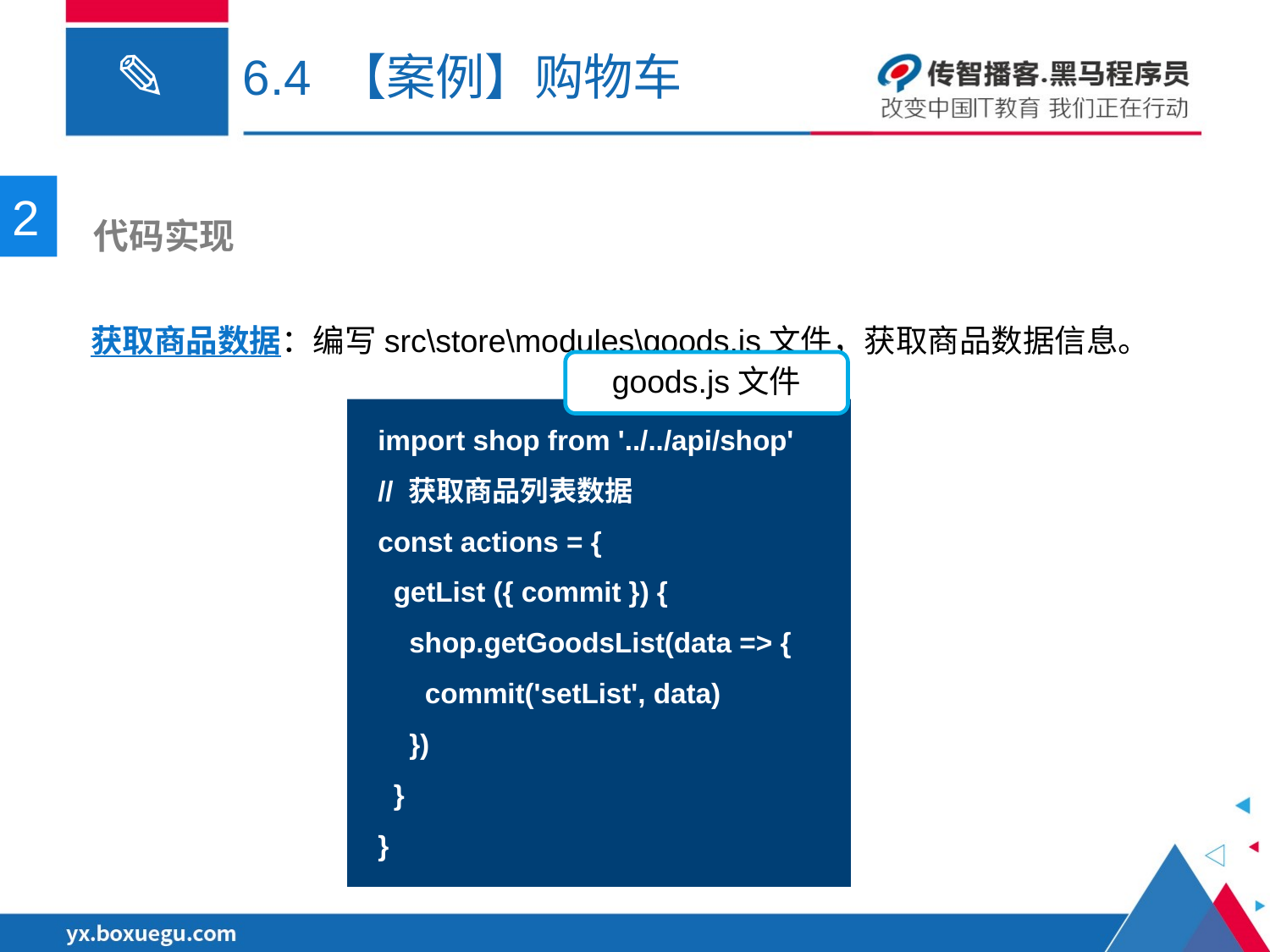

6.4 【案例】购物车

2
  代码实现
获取商品数据：编写src\store\modules\goods.js文件，获取商品数据信息。
goods.js文件

import shop from '../../api/shop'
// 获取商品列表数据
const actions = {
  getList ({ commit }) {
    shop.getGoodsList(data => {
      commit('setList', data)
    })
  }
}